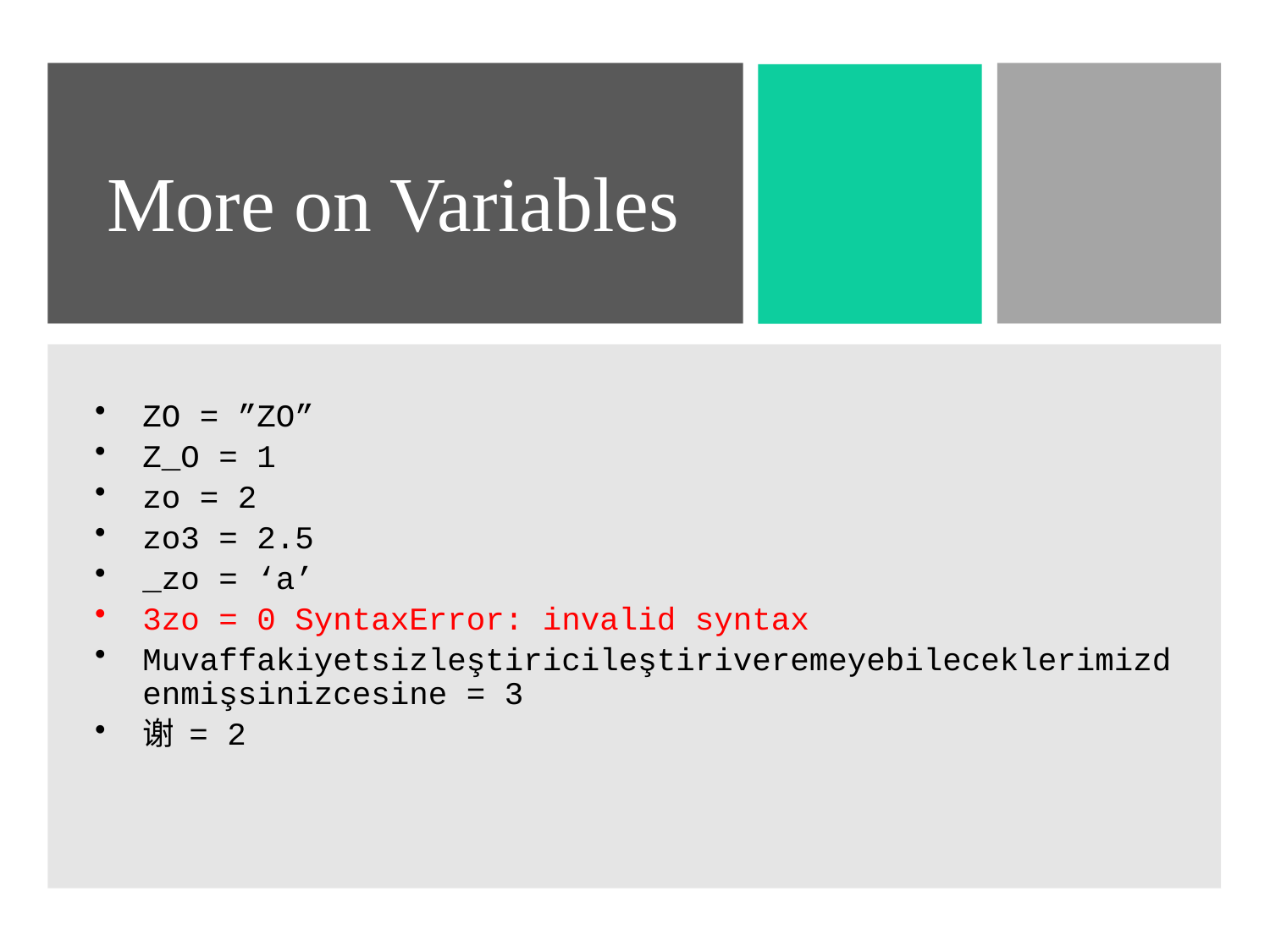

# More on Variables

ZO = ”ZO”
Z_O = 1
zo = 2
zo3 = 2.5
_zo = ‘a’
3zo = 0 SyntaxError: invalid syntax
Muvaffakiyetsizleştiricileştiriveremeyebileceklerimizdenmişsinizcesine = 3
谢 = 2